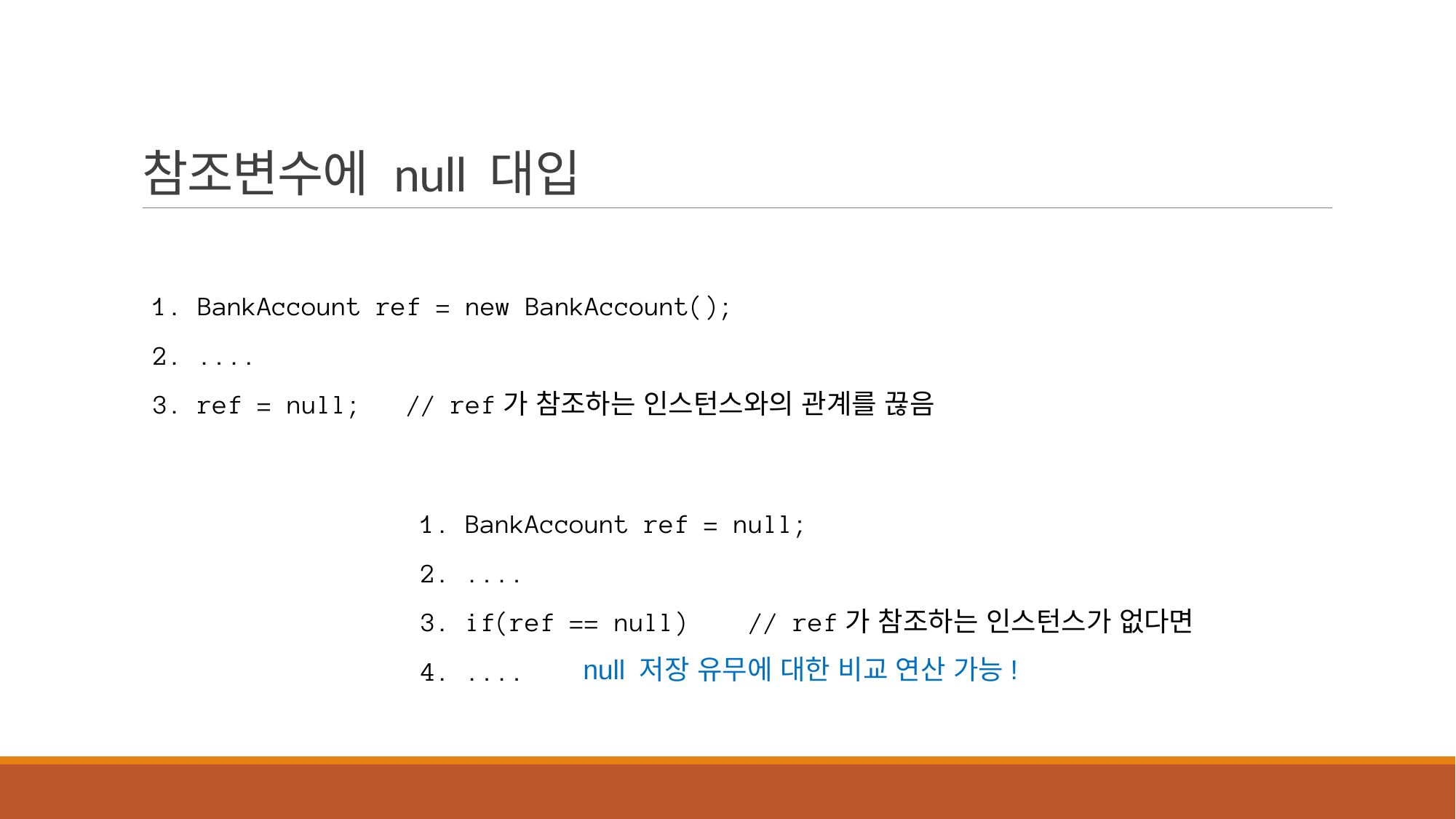

참조변수에 null 대입
1. BankAccount ref = new BankAccount();
2. ....
3. ref = null;   // ref가 참조하는 인스턴스와의 관계를 끊음
1. BankAccount ref = null;
2. ....
3. if(ref == null)    // ref가 참조하는 인스턴스가 없다면
4. ....
null 저장 유무에 대한 비교 연산 가능!